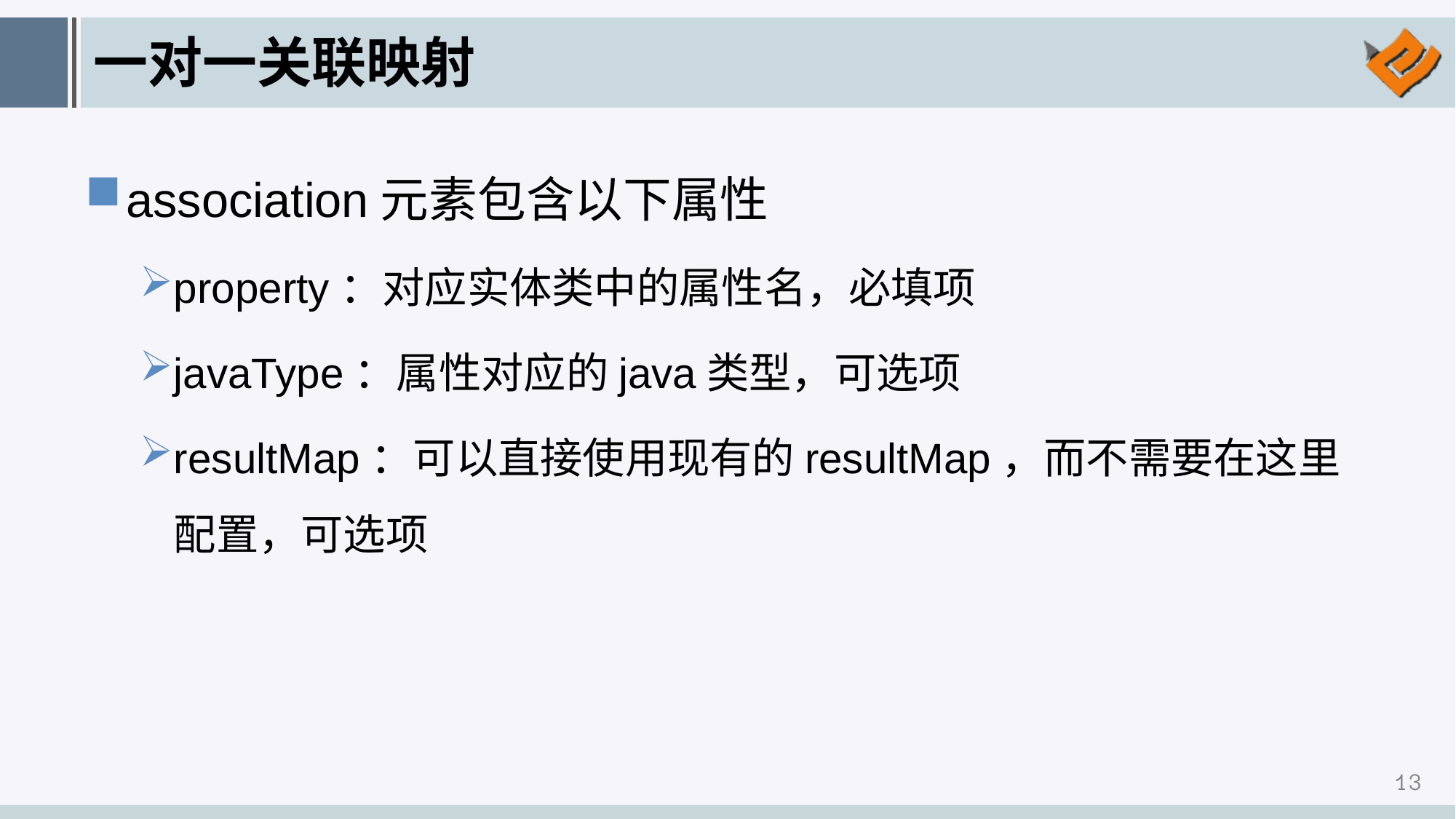

# 一对一关联映射
association元素包含以下属性
property：对应实体类中的属性名，必填项
javaType：属性对应的java类型，可选项
resultMap：可以直接使用现有的resultMap，而不需要在这里配置，可选项